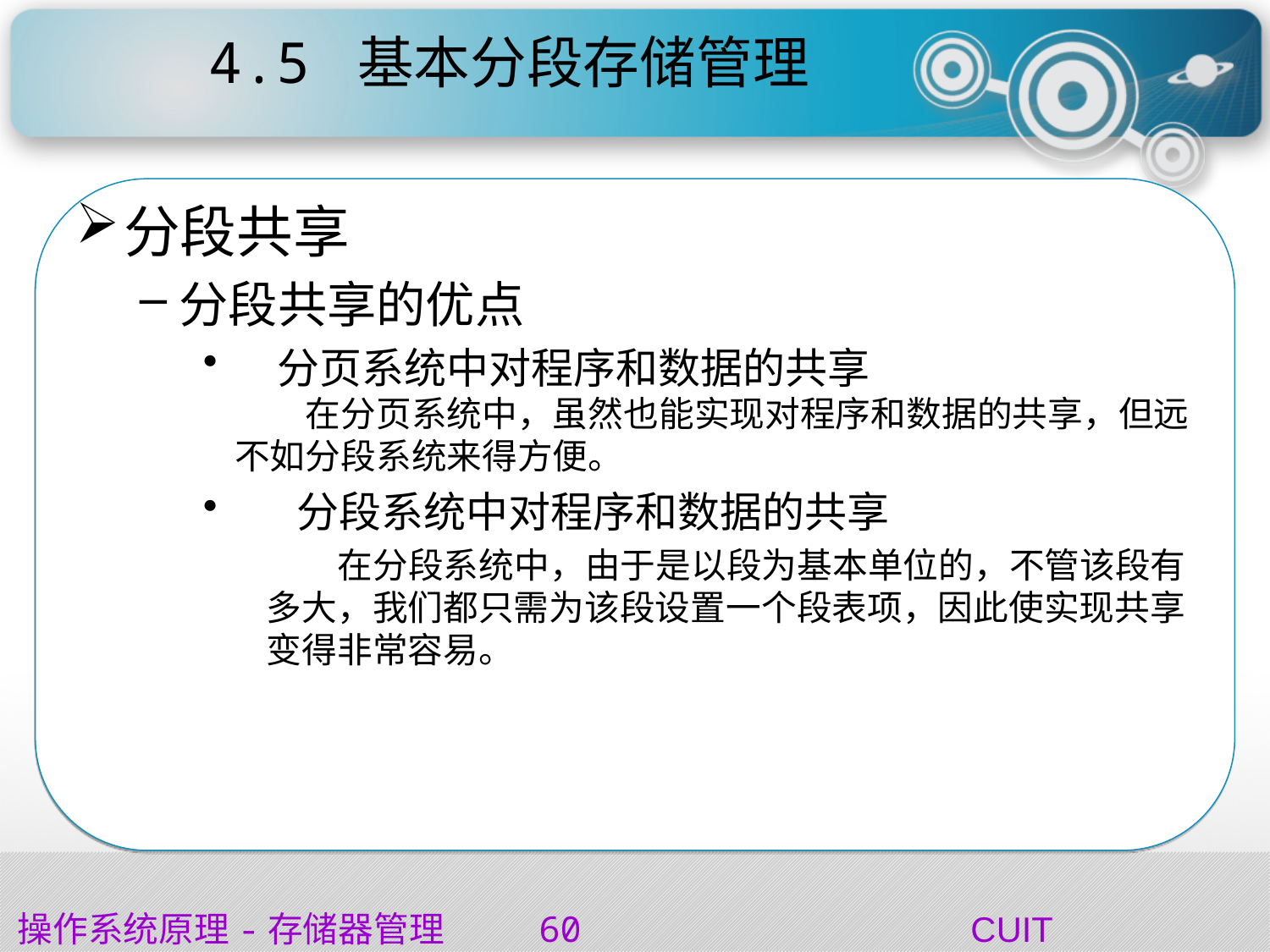

# 4.5 基本分段存储管理
分段共享
分段共享的优点
　分页系统中对程序和数据的共享
　　在分页系统中，虽然也能实现对程序和数据的共享，但远不如分段系统来得方便。
 　分段系统中对程序和数据的共享
        在分段系统中，由于是以段为基本单位的，不管该段有多大，我们都只需为该段设置一个段表项，因此使实现共享变得非常容易。